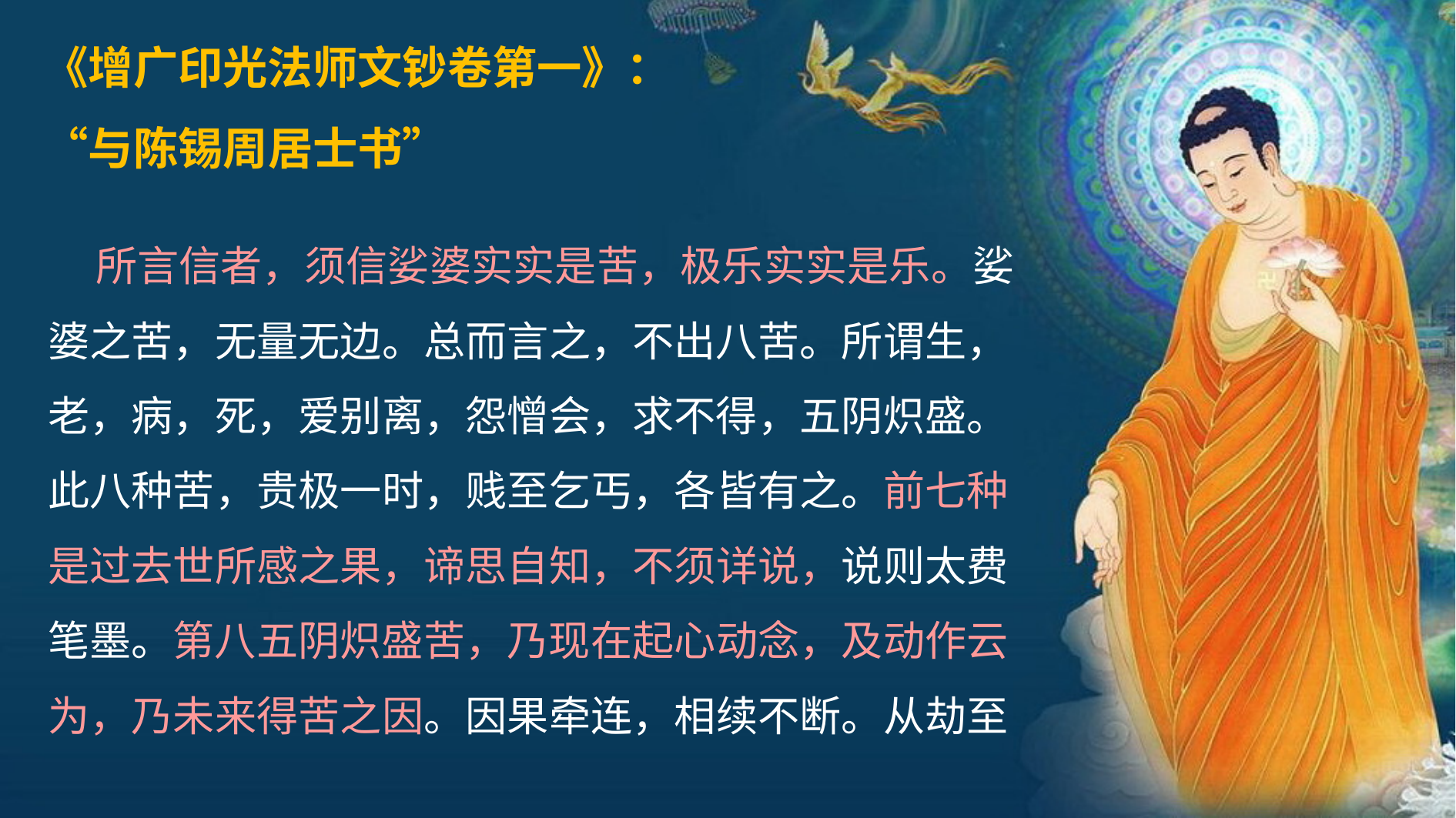

《增广印光法师文钞卷第一》：“与陈锡周居士书”
    所言信者，须信娑婆实实是苦，极乐实实是乐。娑婆之苦，无量无边。总而言之，不出八苦。所谓生，老，病，死，爱别离，怨憎会，求不得，五阴炽盛。此八种苦，贵极一时，贱至乞丐，各皆有之。前七种是过去世所感之果，谛思自知，不须详说，说则太费笔墨。第八五阴炽盛苦，乃现在起心动念，及动作云为，乃未来得苦之因。因果牵连，相续不断。从劫至